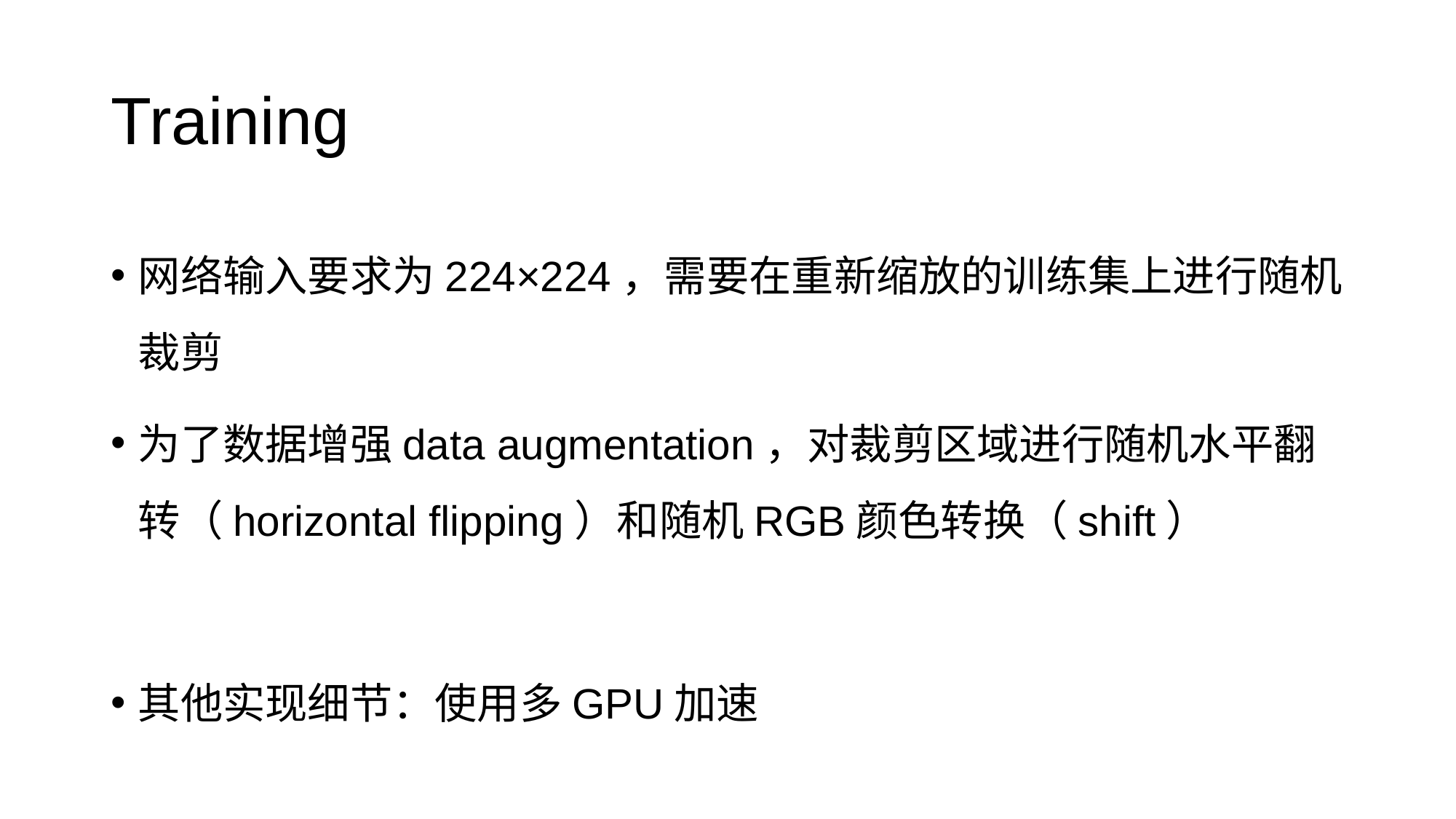

# Training
网络输入要求为224×224，需要在重新缩放的训练集上进行随机裁剪
为了数据增强data augmentation，对裁剪区域进行随机水平翻转（horizontal ﬂipping）和随机RGB颜色转换（shift）

其他实现细节：使用多GPU加速